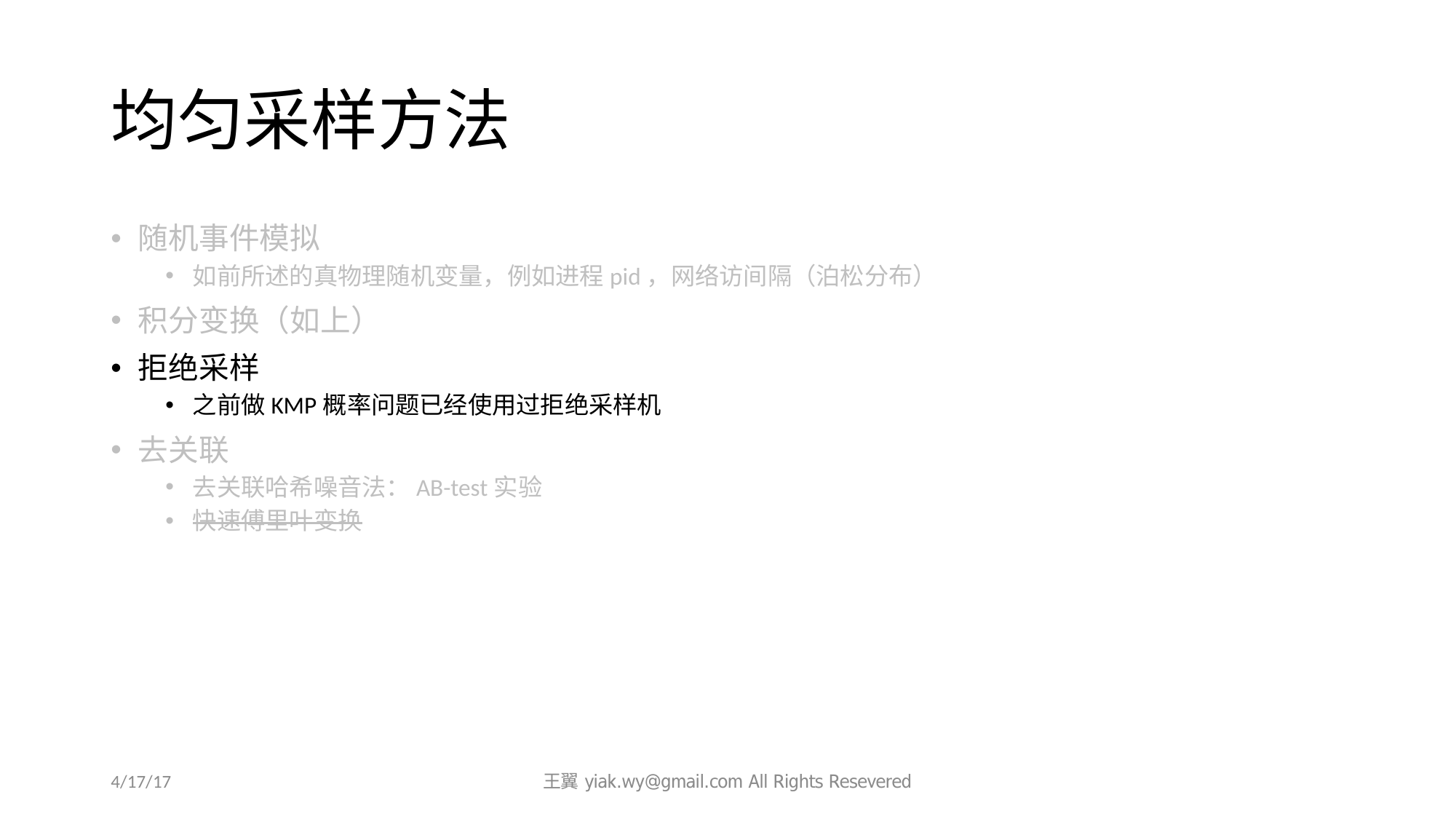

# 均匀采样方法
随机事件模拟
如前所述的真物理随机变量，例如进程pid，网络访间隔（泊松分布）
积分变换（如上）
拒绝采样
之前做KMP概率问题已经使用过拒绝采样机
去关联
去关联哈希噪音法：AB-test实验
快速傅里叶变换
4/17/17
王翼 yiak.wy@gmail.com All Rights Resevered